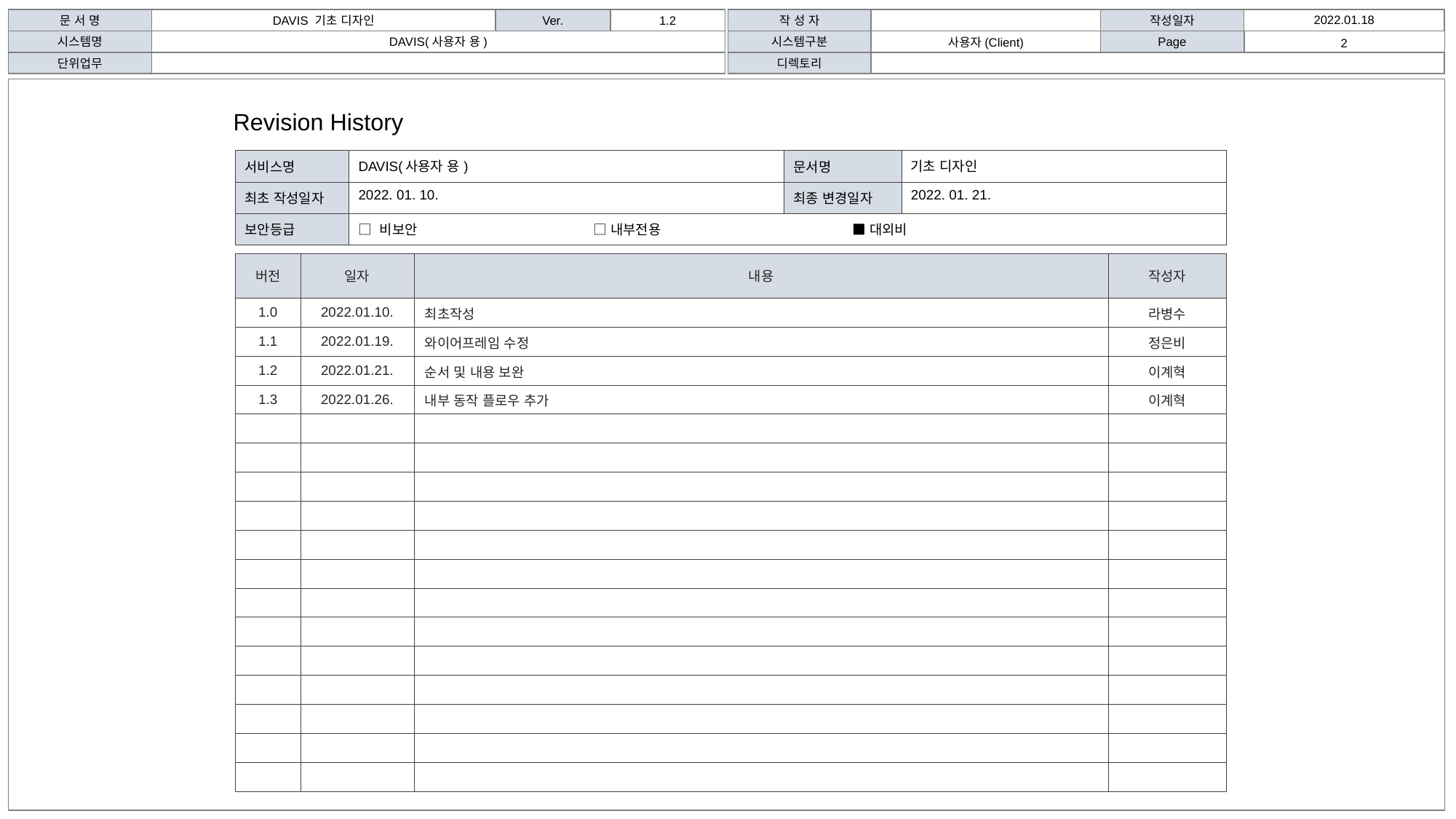

2022.01.18
문 서 명
DAVIS 기초 디자인
Ver.
1.2
작 성 자

작성일자

사용자(Client)
시스템명
DAVIS(사용자 용)
시스템구분

Page

2
단위업무

디렉토리

Revision History
| 서비스명 | DAVIS(사용자 용) | 문서명 | 기초 디자인 |
| --- | --- | --- | --- |
| 최초 작성일자 | 2022. 01. 10. | 최종 변경일자 | 2022. 01. 21. |
| 보안등급 | □ 비보안 □ 내부전용 ■ 대외비 |  |  |
| 버전 | 일자 | 내용 | 작성자 |
| --- | --- | --- | --- |
| 1.0 | 2022.01.10. | 최초작성 | 라병수 |
| 1.1 | 2022.01.19. | 와이어프레임 수정 | 정은비 |
| 1.2 | 2022.01.21. | 순서 및 내용 보완 | 이계혁 |
| 1.3 | 2022.01.26. | 내부 동작 플로우 추가 | 이계혁 |
|  |  |  |  |
|  |  |  |  |
|  |  |  |  |
|  |  |  |  |
|  |  |  |  |
|  |  |  |  |
|  |  |  |  |
|  |  |  |  |
|  |  |  |  |
|  |  |  |  |
|  |  |  |  |
|  |  |  |  |
|  |  |  |  |